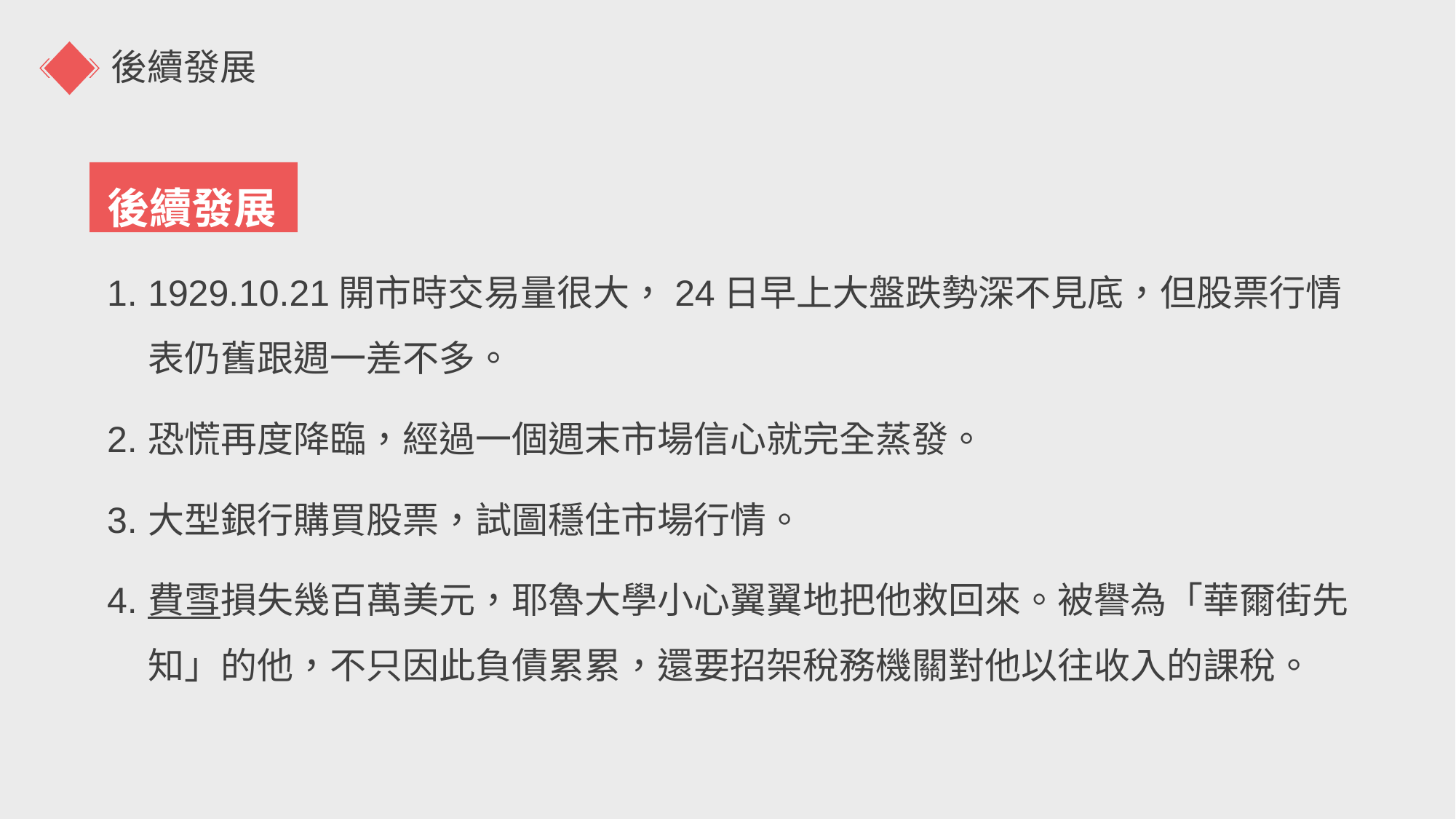

後續發展
後續發展
1929.10.21開市時交易量很大，24日早上大盤跌勢深不見底，但股票行情表仍舊跟週一差不多。
恐慌再度降臨，經過一個週末市場信心就完全蒸發。
大型銀行購買股票，試圖穩住市場行情。
費雪損失幾百萬美元，耶魯大學小心翼翼地把他救回來。被譽為「華爾街先知」的他，不只因此負債累累，還要招架稅務機關對他以往收入的課稅。